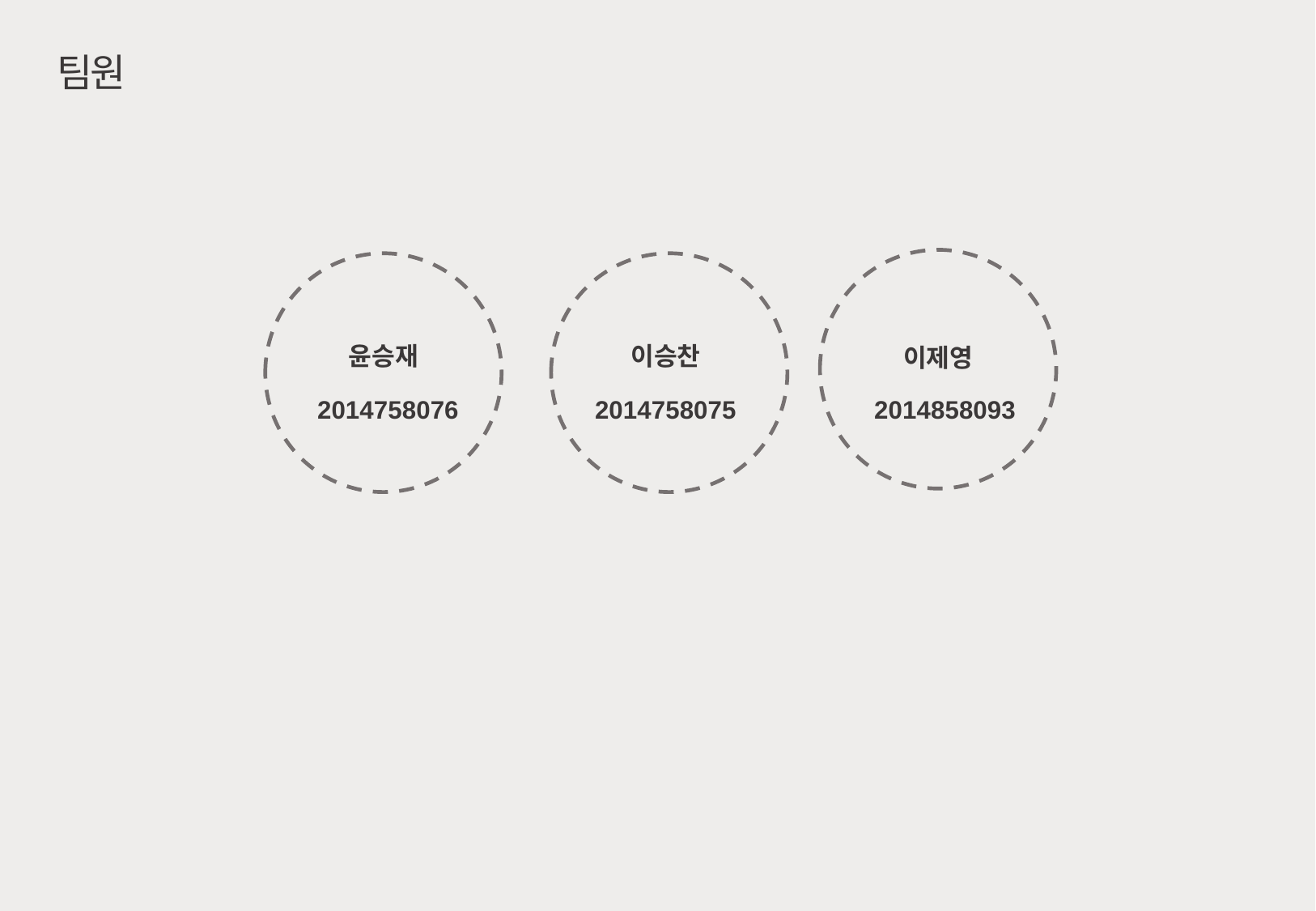

팀원

윤승재
이승찬
이제영
2014758076
2014758075
2014858093